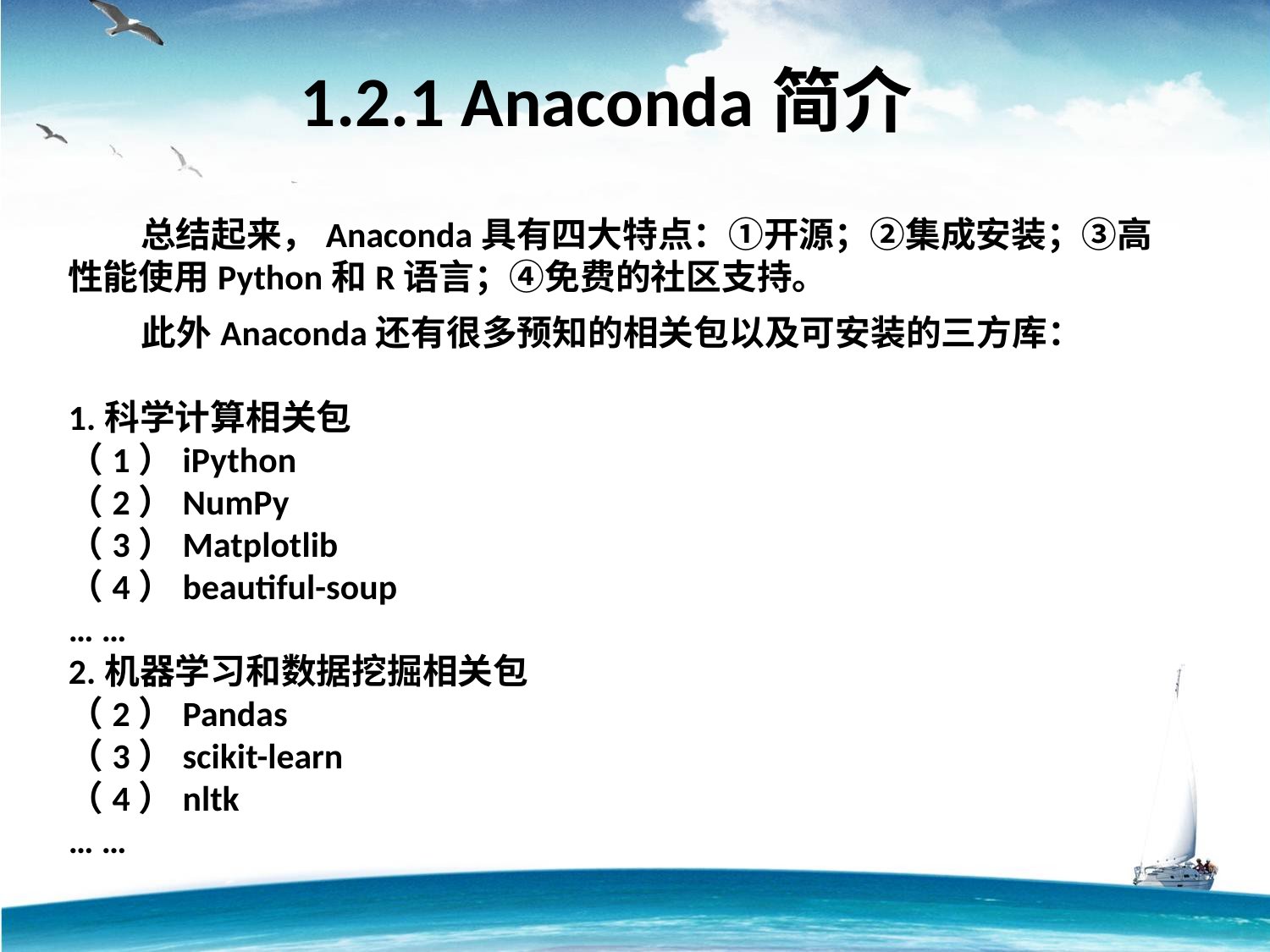

1.2.1 Anaconda简介
        总结起来，Anaconda具有四大特点：①开源；②集成安装；③高性能使用Python和R语言；④免费的社区支持。
        此外Anaconda还有很多预知的相关包以及可安装的三方库：

1.科学计算相关包
（1）iPython
（2）NumPy
（3）Matplotlib
（4）beautiful-soup
… …
2.机器学习和数据挖掘相关包
（2）Pandas
（3）scikit-learn
（4）nltk
… …
TEXT  add here
TEXT  add here
TEXT  add here
TEXT  add here
TEXT  add here
TEXT  add here